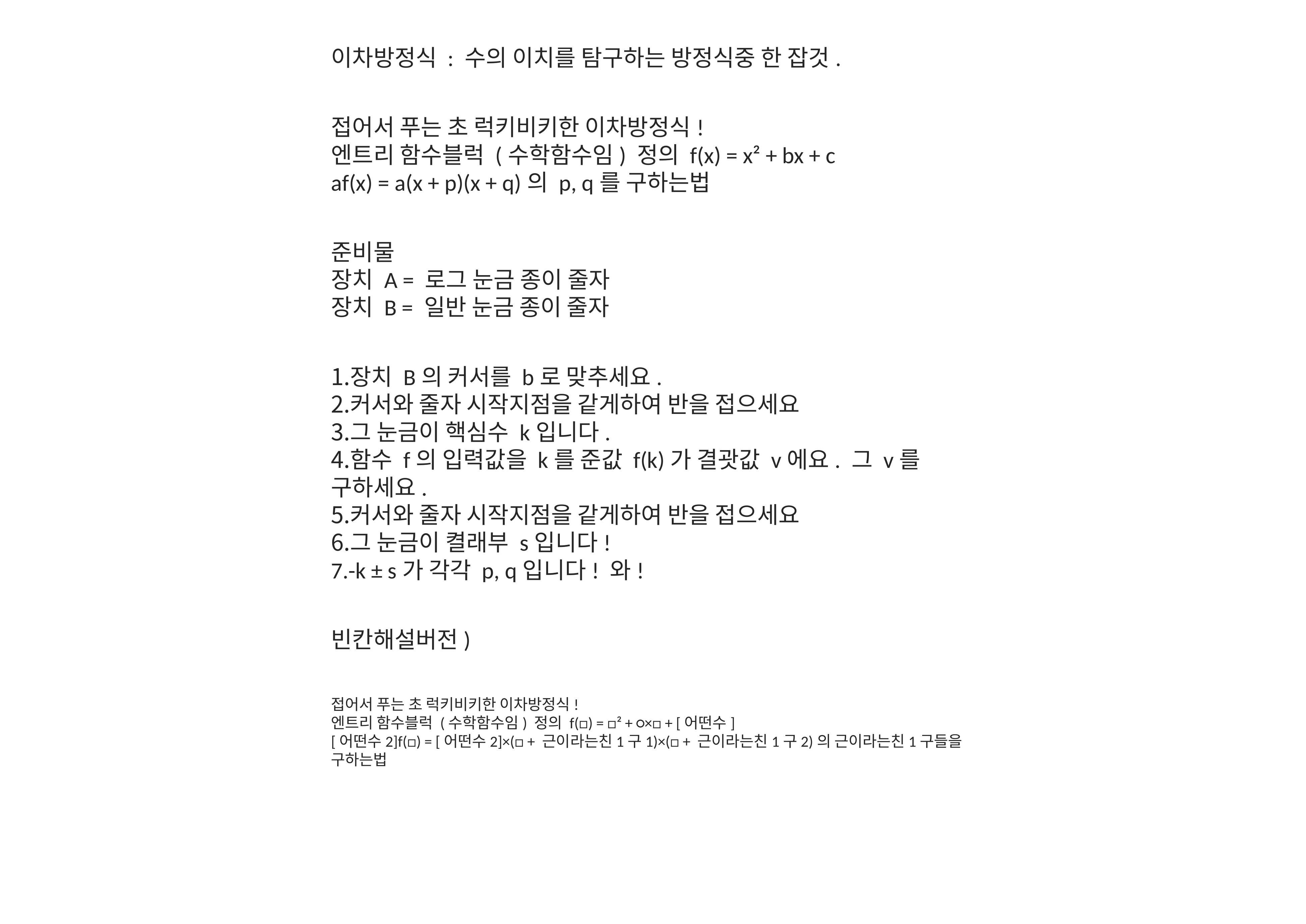

이차방정식 : 수의 이치를 탐구하는 방정식중 한 잡것.

접어서 푸는 초 럭키비키한 이차방정식!
엔트리 함수블럭 (수학함수임) 정의 f(x) = x² + bx + c
af(x) = a(x + p)(x + q)의 p, q를 구하는법

준비물
장치 A = 로그 눈금 종이 줄자
장치 B = 일반 눈금 종이 줄자

장치 B의 커서를 b로 맞추세요.
커서와 줄자 시작지점을 같게하여 반을 접으세요
그 눈금이 핵심수 k입니다.
함수 f의 입력값을 k를 준값 f(k)가 결괏값 v에요. 그 v를 구하세요.
커서와 줄자 시작지점을 같게하여 반을 접으세요
그 눈금이 켤래부 s입니다!
-k ± s가 각각 p, q입니다! 와!

빈칸해설버전)

접어서 푸는 초 럭키비키한 이차방정식!
엔트리 함수블럭 (수학함수임) 정의 f(□) = □² + ○×□ + [어떤수]
[어떤수2]f(□) = [어떤수2]×(□ + 근이라는친1구1)×(□ + 근이라는친1구2)의 근이라는친1구들을 구하는법